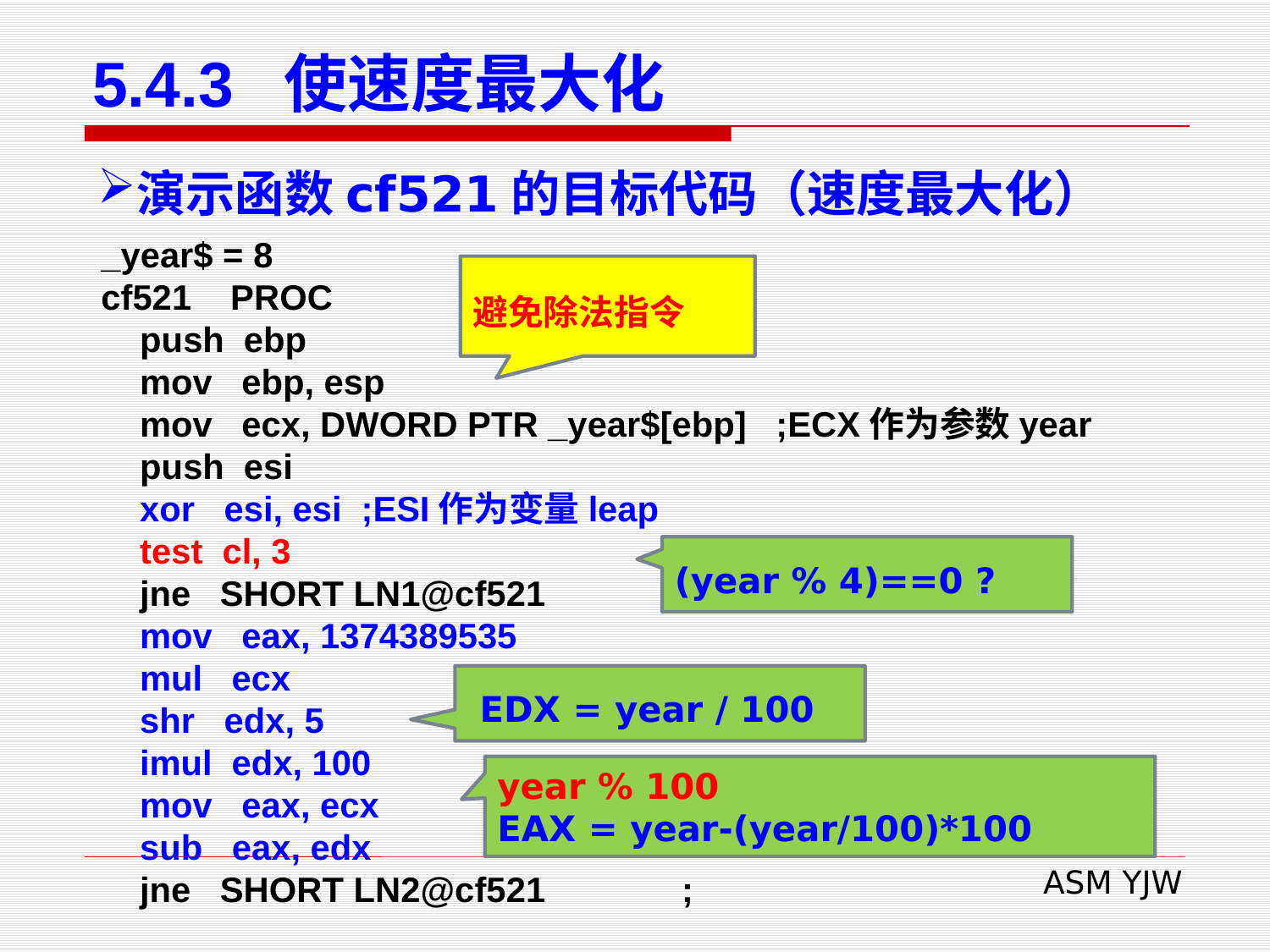

# 5.4.3  使速度最大化
演示函数cf521的目标代码（速度最大化）
_year$ = 8
cf521    PROC
    push  ebp
    mov   ebp, esp
    mov   ecx, DWORD PTR _year$[ebp]   ;ECX作为参数year
    push  esi
    xor   esi, esi  ;ESI作为变量leap
    test  cl, 3
    jne   SHORT LN1@cf521
    mov   eax, 1374389535
    mul   ecx
    shr   edx, 5
    imul  edx, 100
    mov   eax, ecx
    sub   eax, edx
    jne   SHORT LN2@cf521              ;
避免除法指令
(year % 4)==0 ?
 EDX = year / 100
year % 100
EAX = year-(year/100)*100